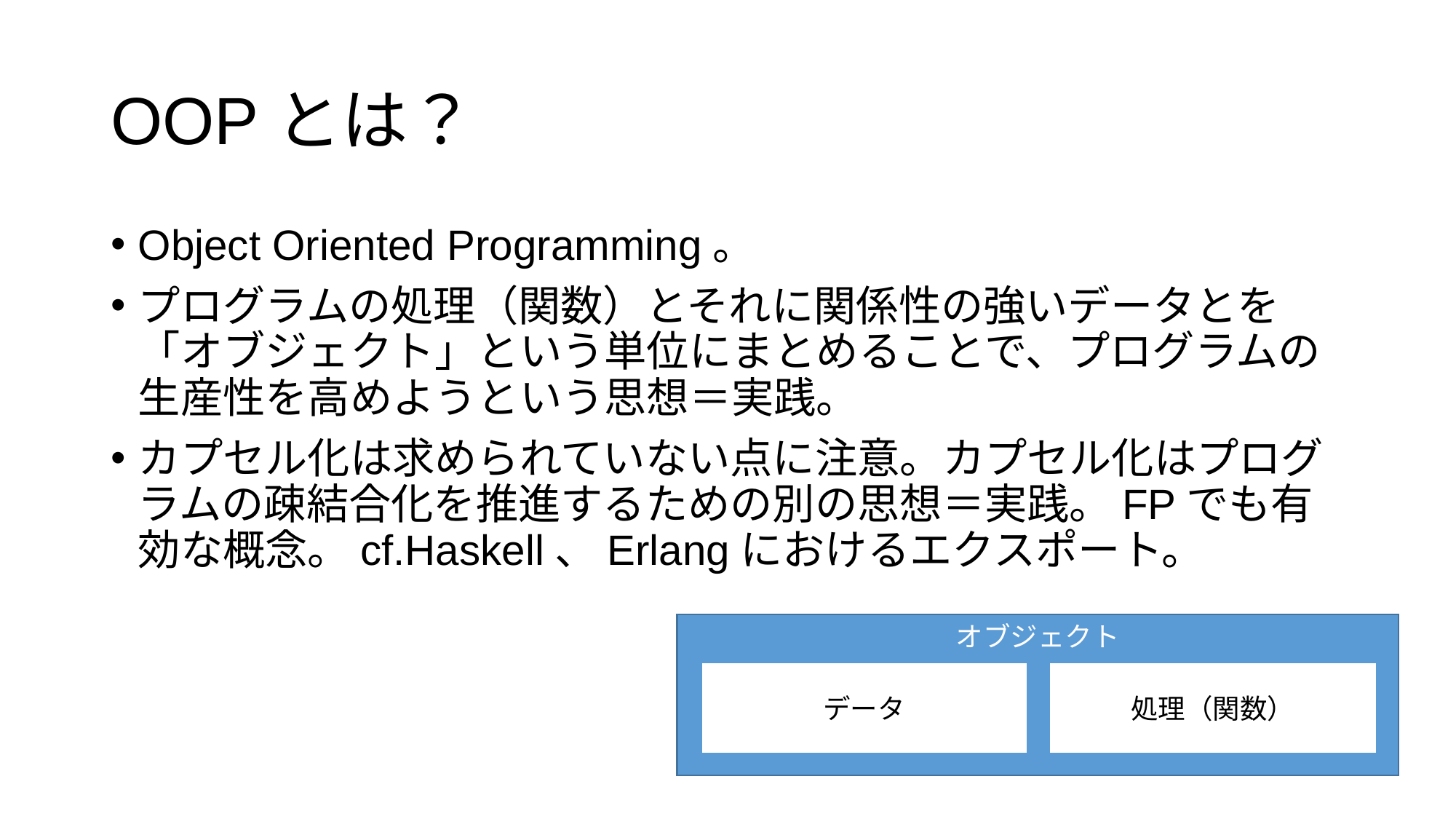

# OOPとは？
Object Oriented Programming。
プログラムの処理（関数）とそれに関係性の強いデータとを「オブジェクト」という単位にまとめることで、プログラムの生産性を高めようという思想＝実践。
カプセル化は求められていない点に注意。カプセル化はプログラムの疎結合化を推進するための別の思想＝実践。FPでも有効な概念。cf.Haskell、Erlangにおけるエクスポート。

オブジェクト
処理（関数）
データ